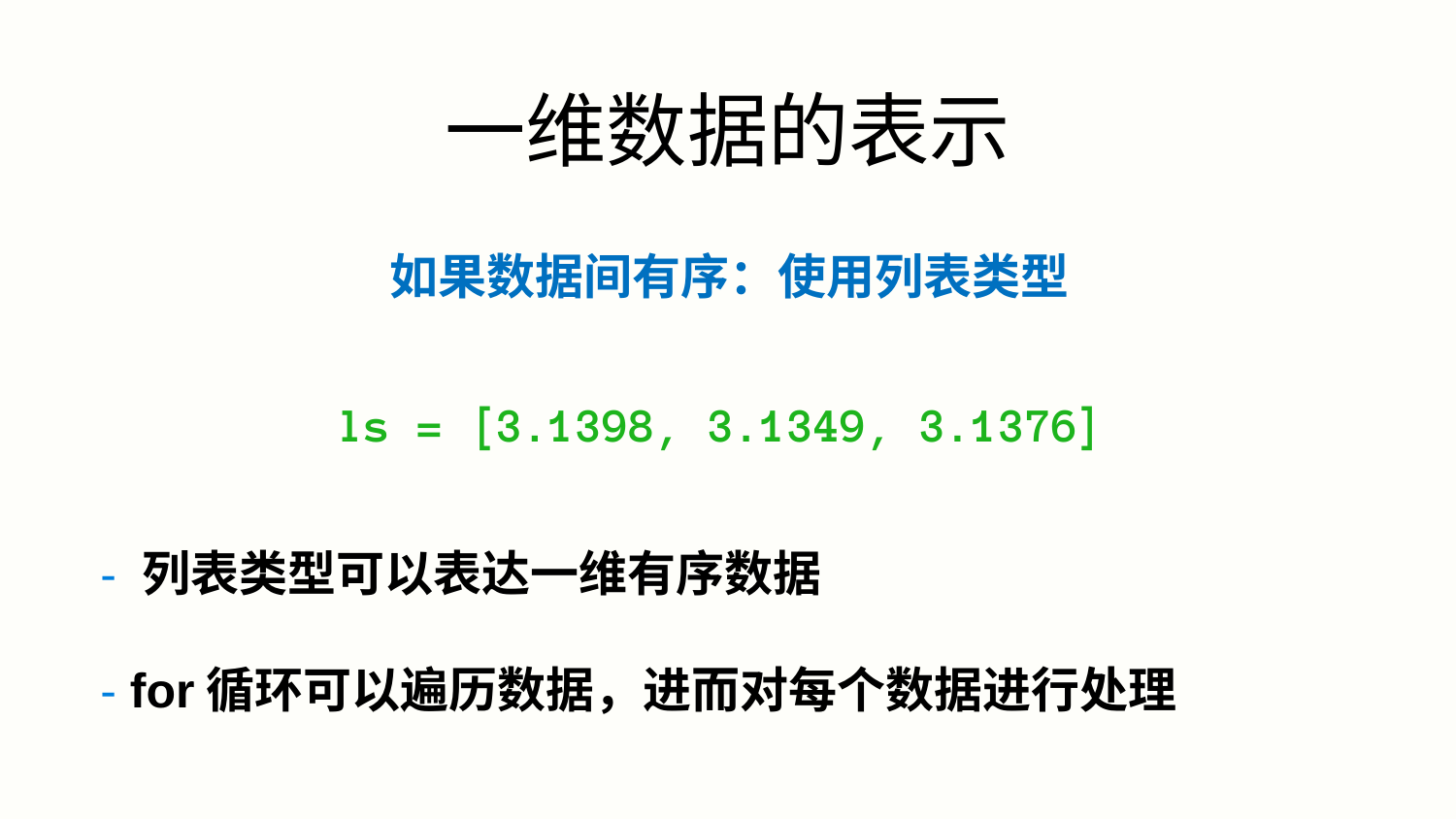

一维数据的表示
如果数据间有序：使用列表类型
ls = [3.1398, 3.1349, 3.1376]
- 列表类型可以表达一维有序数据
- for循环可以遍历数据，进而对每个数据进行处理